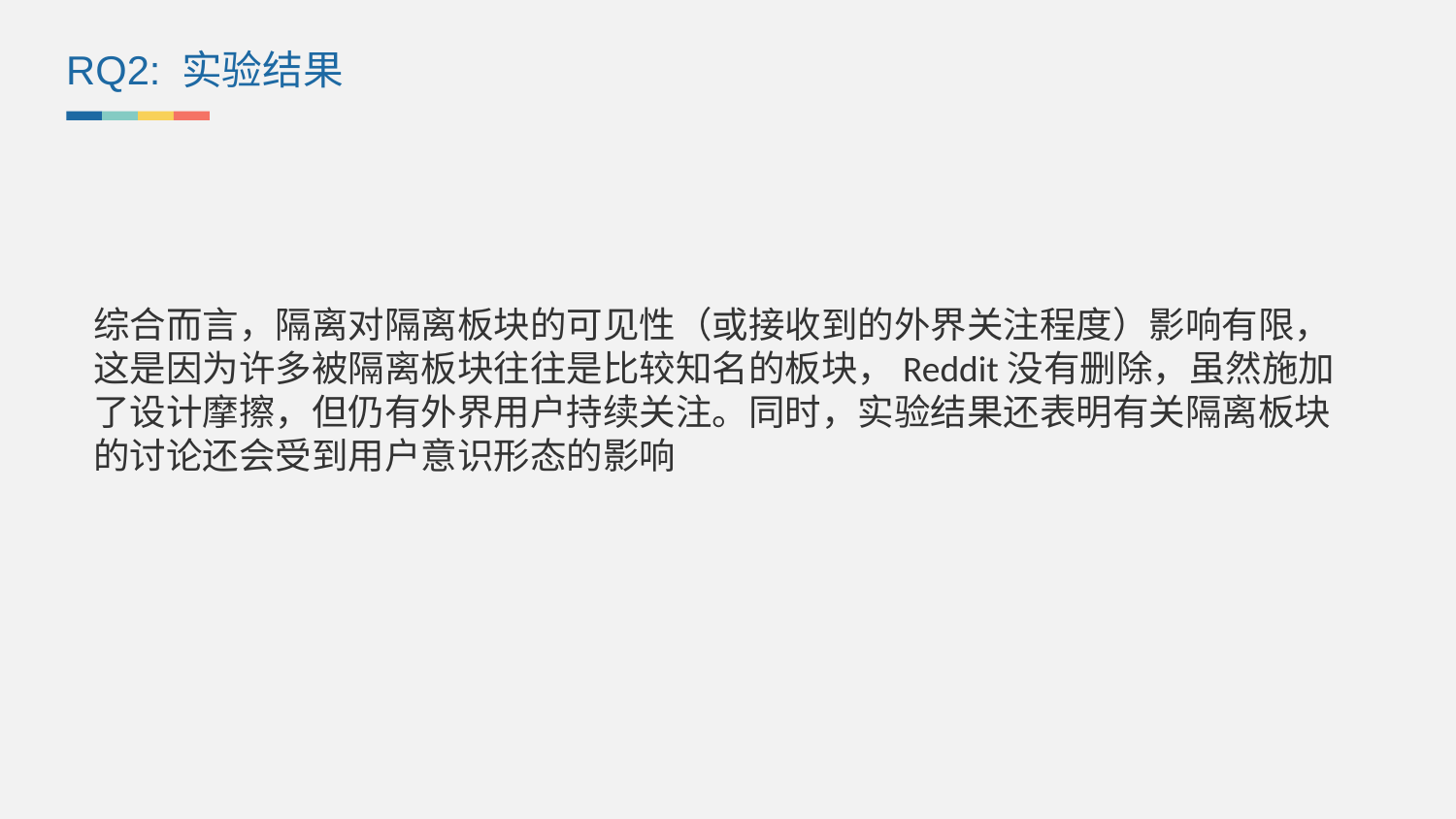

RQ2: 实验结果

综合而言，隔离对隔离板块的可见性（或接收到的外界关注程度）影响有限，这是因为许多被隔离板块往往是比较知名的板块，Reddit没有删除，虽然施加了设计摩擦，但仍有外界用户持续关注。同时，实验结果还表明有关隔离板块的讨论还会受到用户意识形态的影响